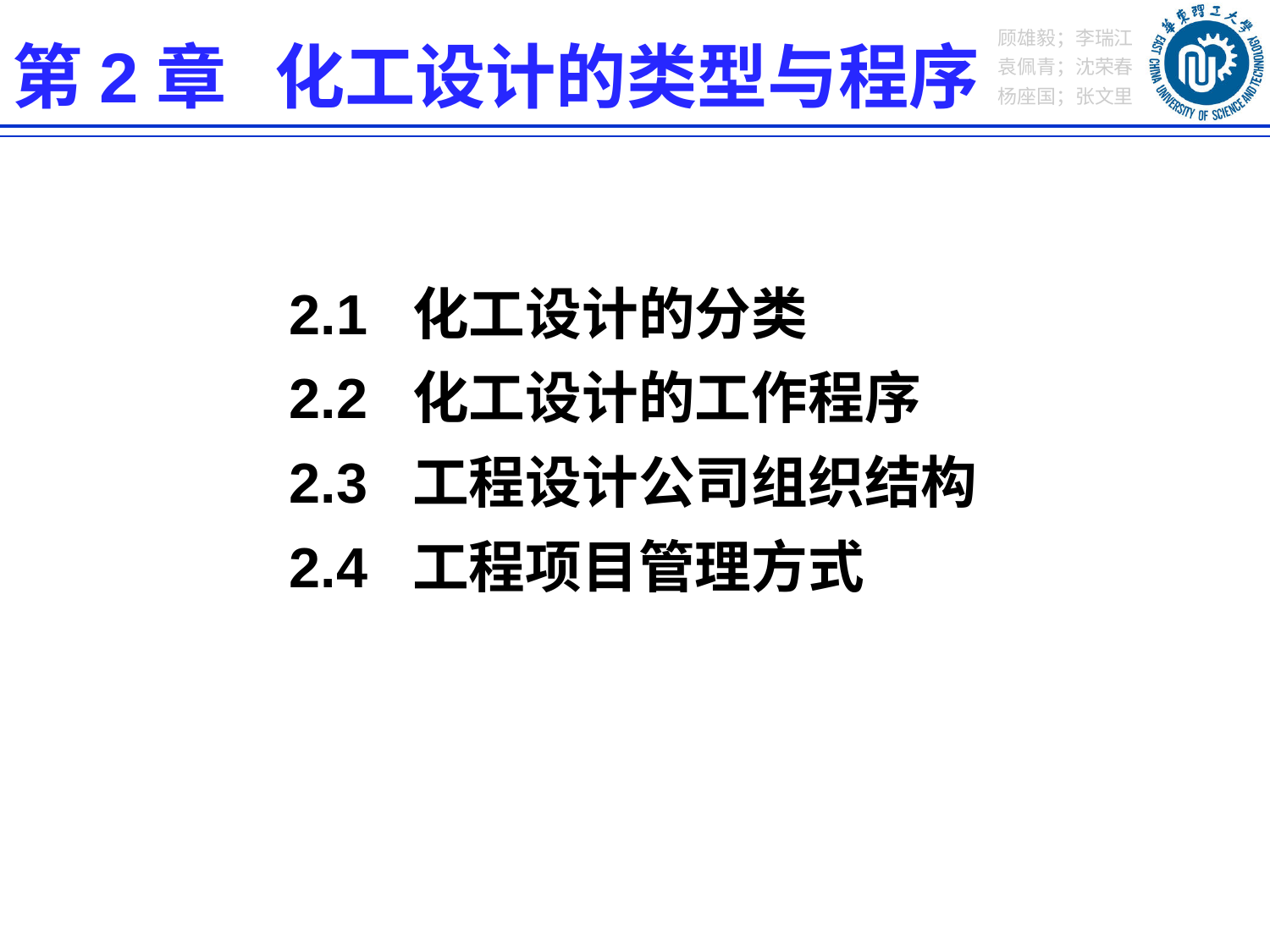

第2章   化工设计的类型与程序
2.1  化工设计的分类
2.2  化工设计的工作程序
2.3  工程设计公司组织结构
2.4  工程项目管理方式